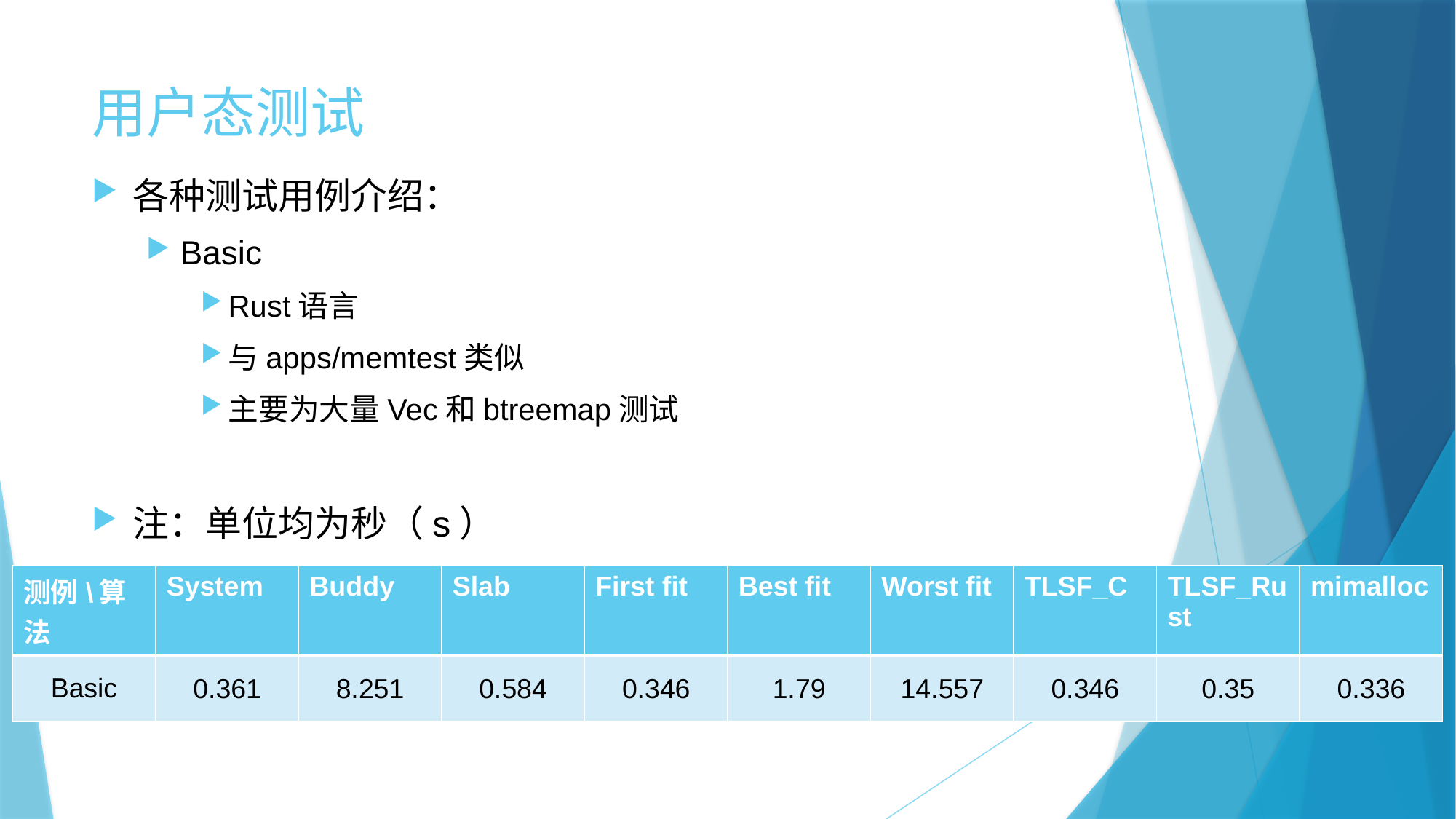

# 用户态测试
各种测试用例介绍：
Basic
Rust语言
与apps/memtest类似
主要为大量Vec和btreemap测试

注：单位均为秒（s）
| 测例\算法 | System | Buddy | Slab | First fit | Best fit | Worst fit | TLSF\_C | TLSF\_Rust | mimalloc |
| --- | --- | --- | --- | --- | --- | --- | --- | --- | --- |
| Basic | 0.361 | 8.251 | 0.584 | 0.346 | 1.79 | 14.557 | 0.346 | 0.35 | 0.336 |